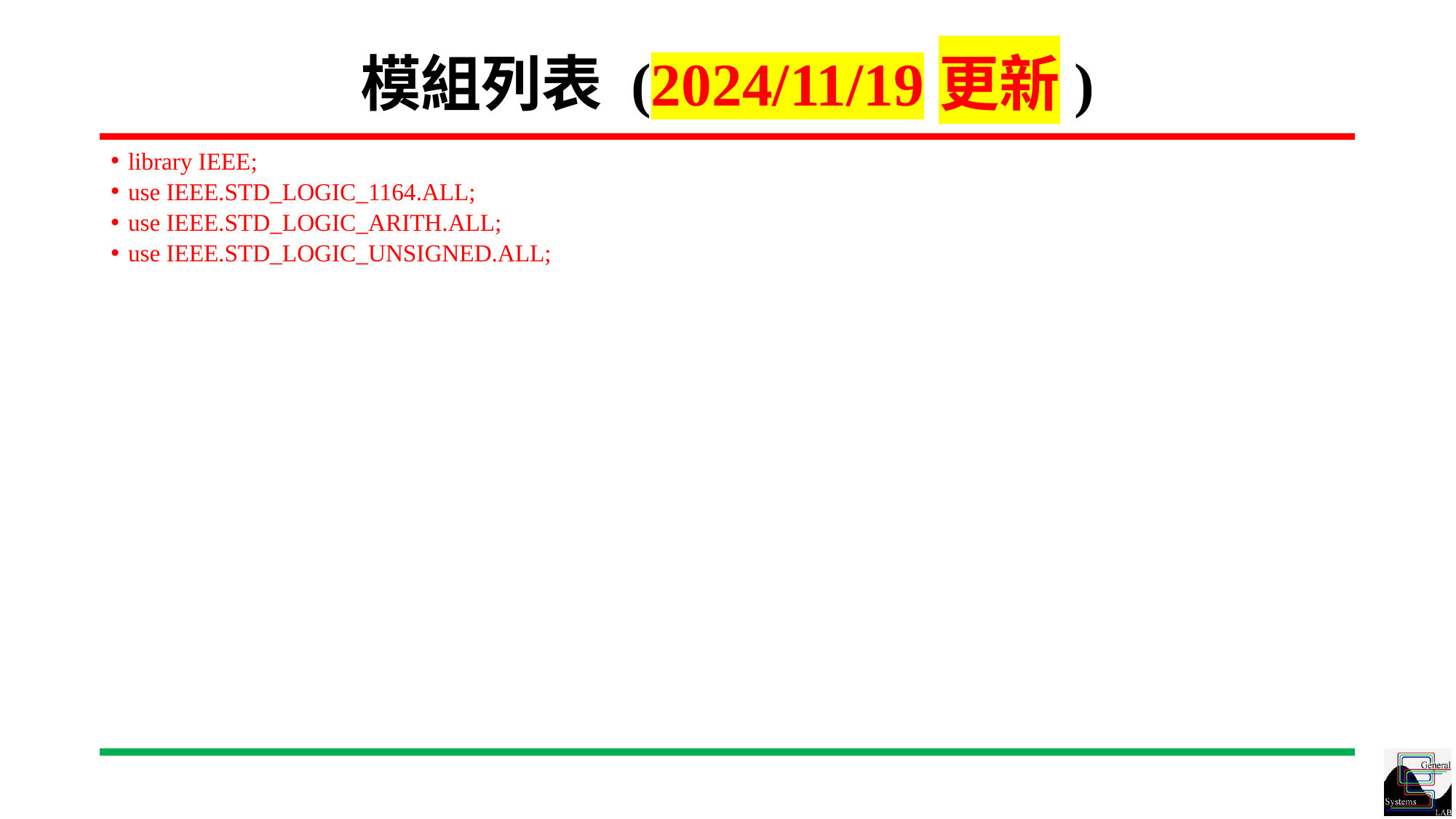

# 模組列表 (2024/11/19更新)
library IEEE;
use IEEE.STD_LOGIC_1164.ALL;
use IEEE.STD_LOGIC_ARITH.ALL;
use IEEE.STD_LOGIC_UNSIGNED.ALL;